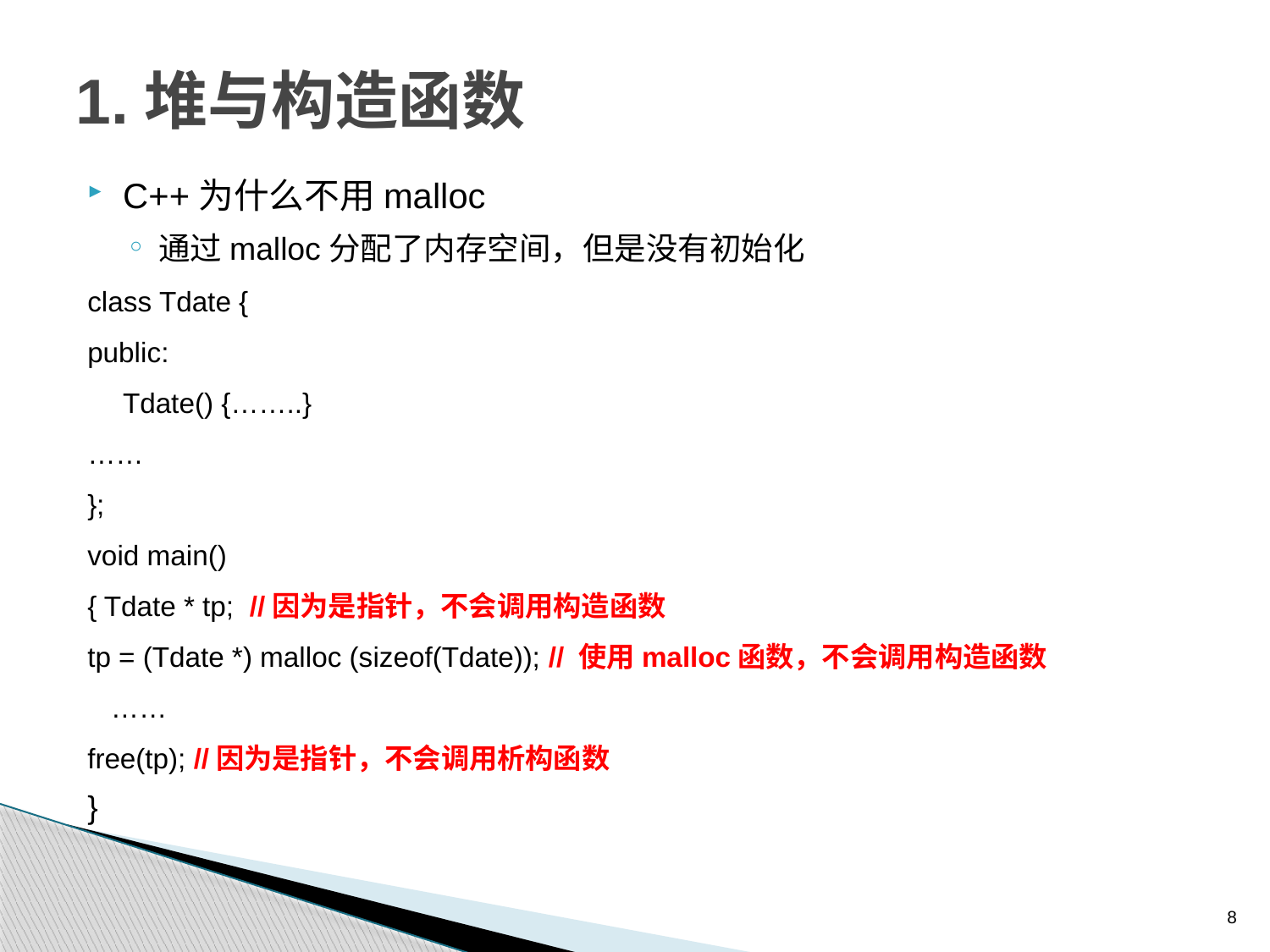

# 1.堆与构造函数
C++为什么不用malloc
通过malloc分配了内存空间，但是没有初始化
class Tdate {
public:
	Tdate() {……..}
……
};
void main()
{ Tdate * tp;  //因为是指针，不会调用构造函数
tp = (Tdate *) malloc (sizeof(Tdate)); // 使用malloc函数，不会调用构造函数
   ……
free(tp); //因为是指针，不会调用析构函数
}

8